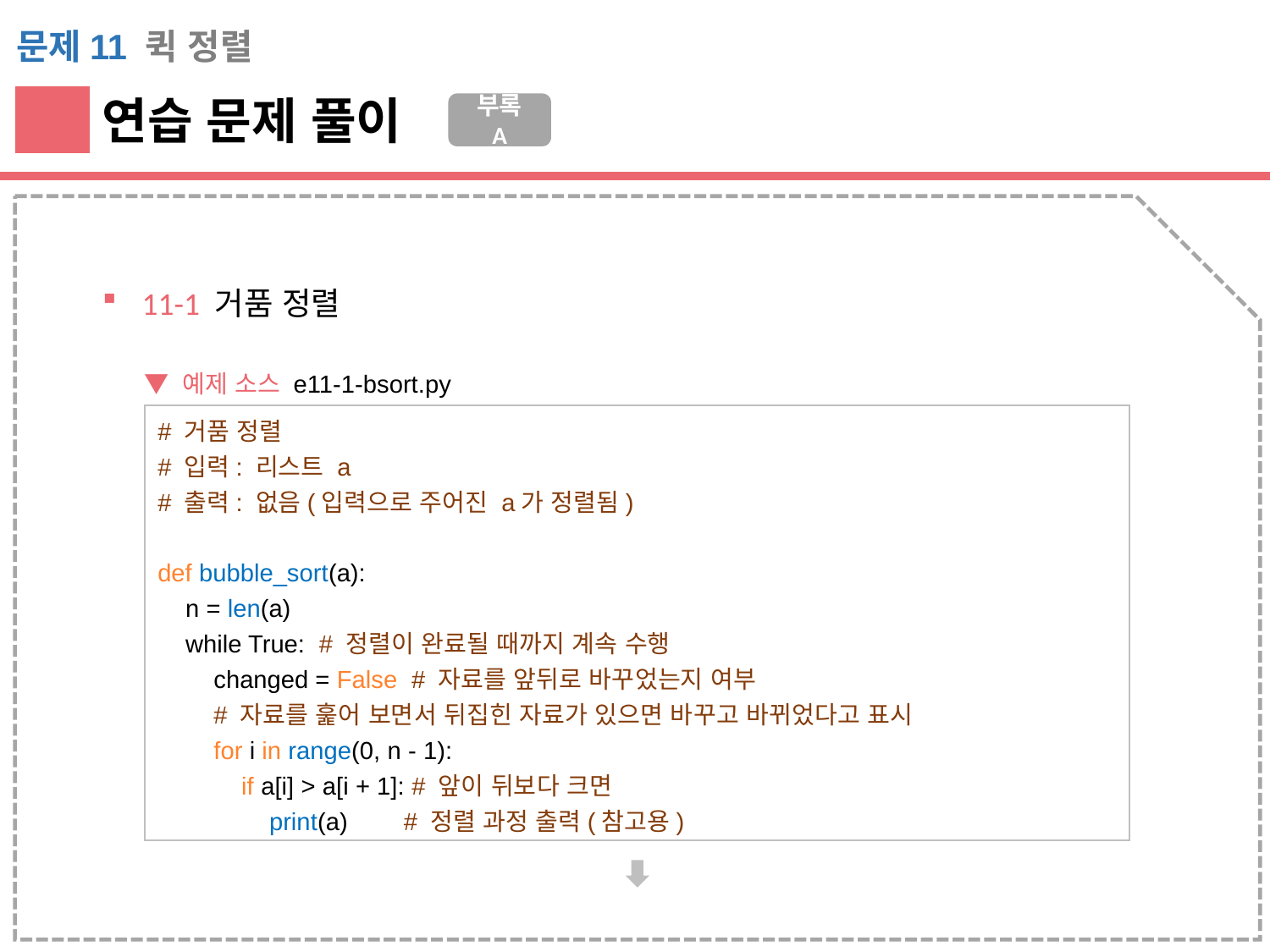

문제11 퀵 정렬
연습 문제 풀이

부록 A

11-1 거품 정렬
▼ 예제 소스 e11-1-bsort.py
# 거품 정렬
# 입력: 리스트 a
# 출력: 없음(입력으로 주어진 a가 정렬됨)

def bubble_sort(a):
    n = len(a)
    while True:  # 정렬이 완료될 때까지 계속 수행
        changed = False  # 자료를 앞뒤로 바꾸었는지 여부
        # 자료를 훑어 보면서 뒤집힌 자료가 있으면 바꾸고 바뀌었다고 표시
        for i in range(0, n - 1):
            if a[i] > a[i + 1]: # 앞이 뒤보다 크면
                print(a)        # 정렬 과정 출력(참고용)